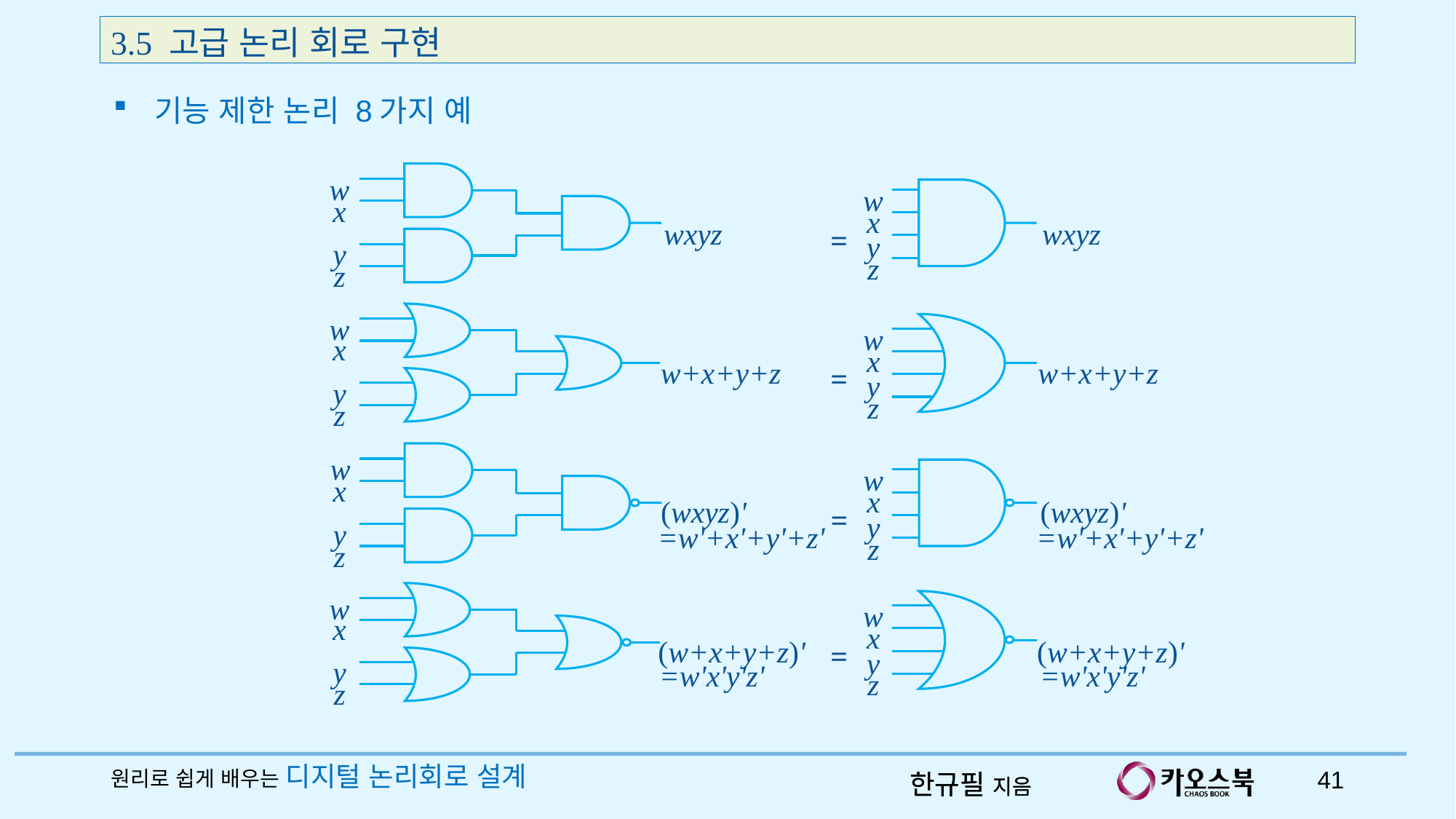

3.5 고급 논리 회로 구현
기능 제한 논리 8가지 예
w
x
y
z
w
x
y
z
w
x
y
z
w
x
y
z
w
x
y
z
w
x
y
z
w
x
y
z
w
x
y
z

wxyz
wxyz
=

w+x+y+z
w+x+y+z
=

(wxyz)'
(wxyz)'
=

=w'+x'+y'+z'
=w'+x'+y'+z'

(w+x+y+z)'
(w+x+y+z)'
=

=w'x'y'z'
=w'x'y'z'

원리로 쉽게 배우는 디지털 논리회로 설계
41